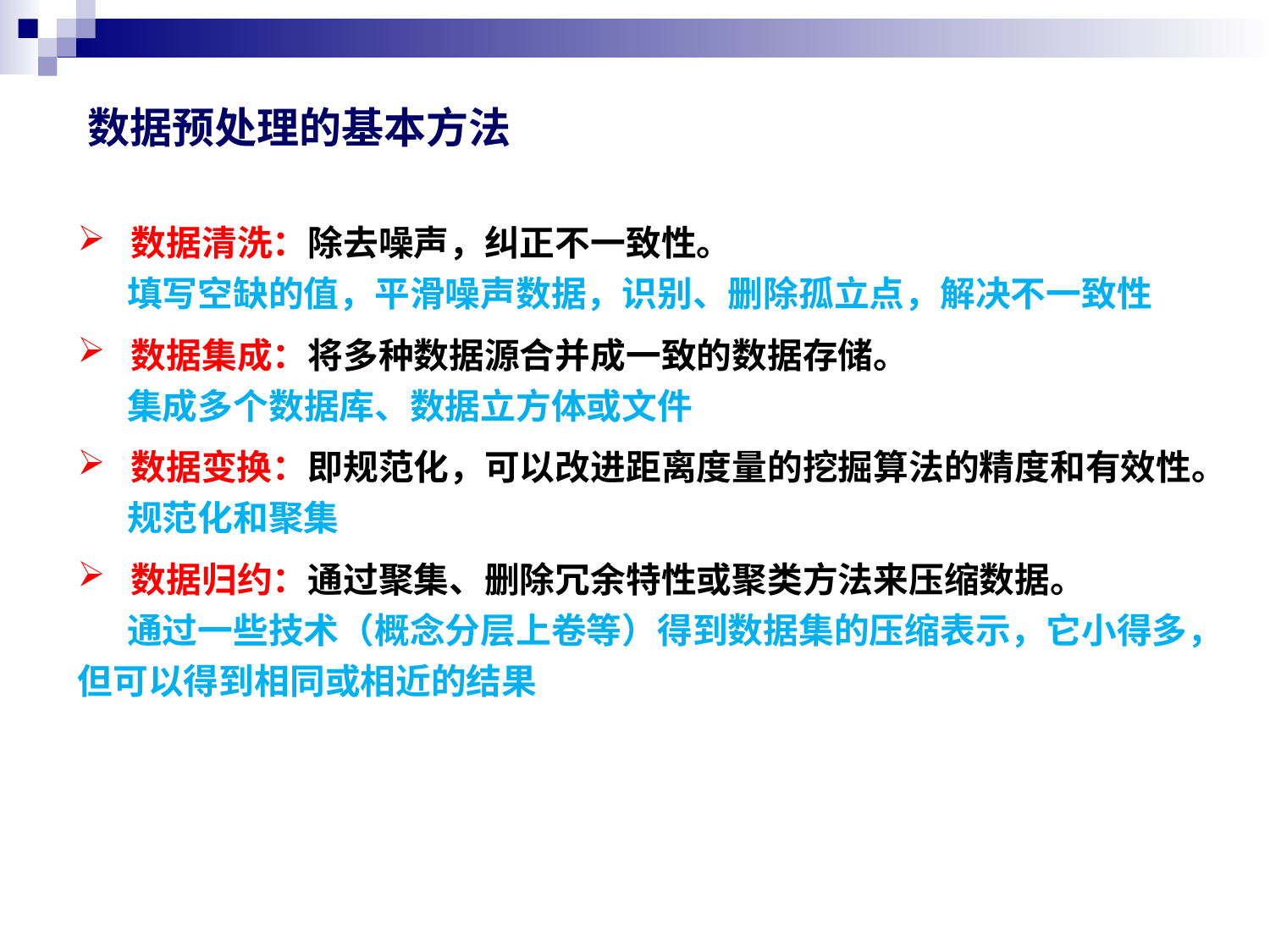

数据预处理的基本方法
数据清洗：除去噪声，纠正不一致性。
填写空缺的值，平滑噪声数据，识别、删除孤立点，解决不一致性
数据集成：将多种数据源合并成一致的数据存储。
集成多个数据库、数据立方体或文件
数据变换：即规范化，可以改进距离度量的挖掘算法的精度和有效性。
规范化和聚集
数据归约：通过聚集、删除冗余特性或聚类方法来压缩数据。
通过一些技术（概念分层上卷等）得到数据集的压缩表示，它小得多，但可以得到相同或相近的结果